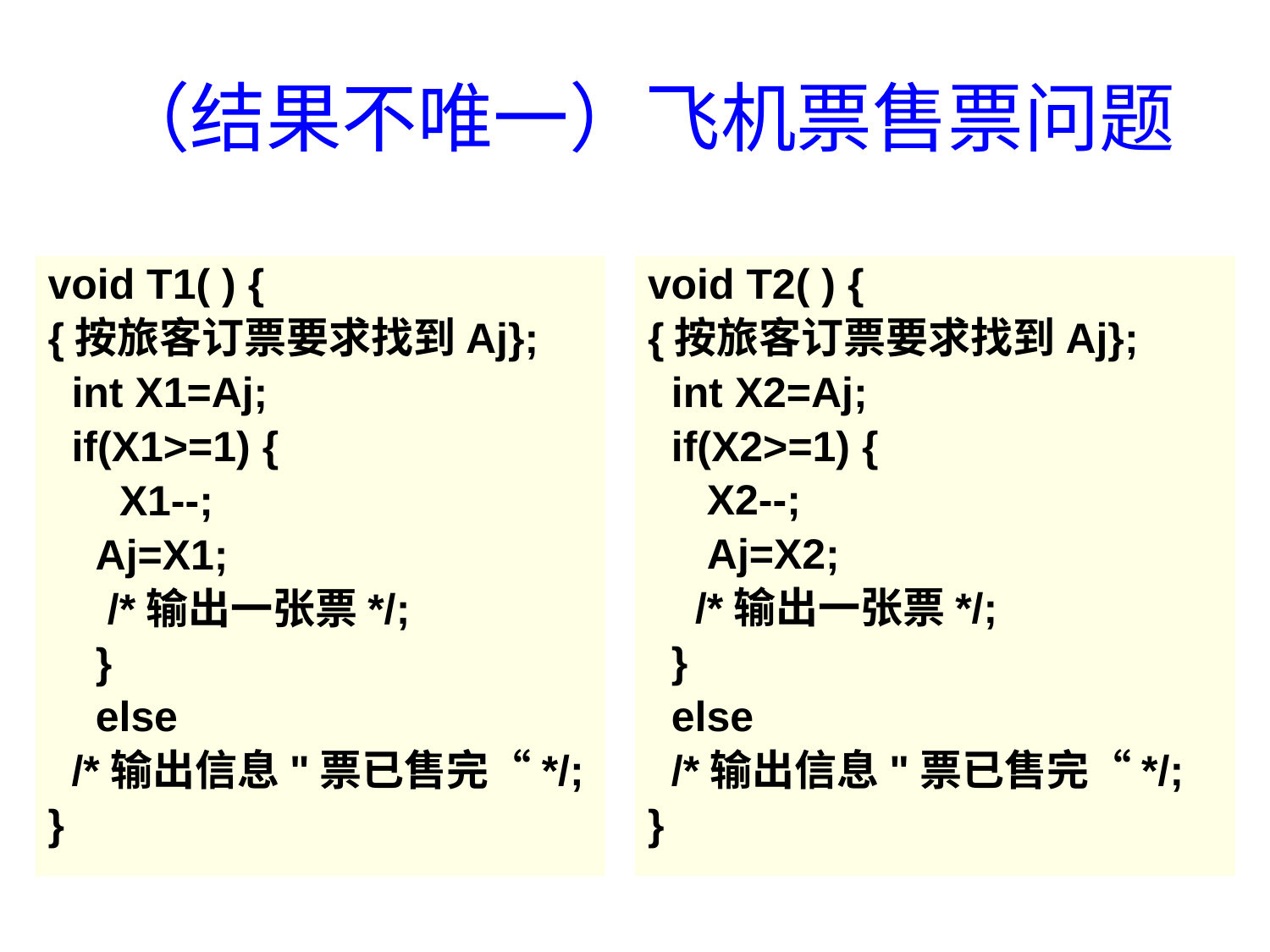

# （结果不唯一）飞机票售票问题
void T1( ) {
{按旅客订票要求找到Aj};
  int X1=Aj;
  if(X1>=1) {
	  X1--;
    Aj=X1;
	 /*输出一张票*/;
	}
	else
  /*输出信息"票已售完“*/;
}
void T2( ) {
{按旅客订票要求找到Aj};
  int X2=Aj;
  if(X2>=1) {
     X2--;
     Aj=X2;
    /*输出一张票*/;
  }
  else
  /*输出信息"票已售完“*/;
}